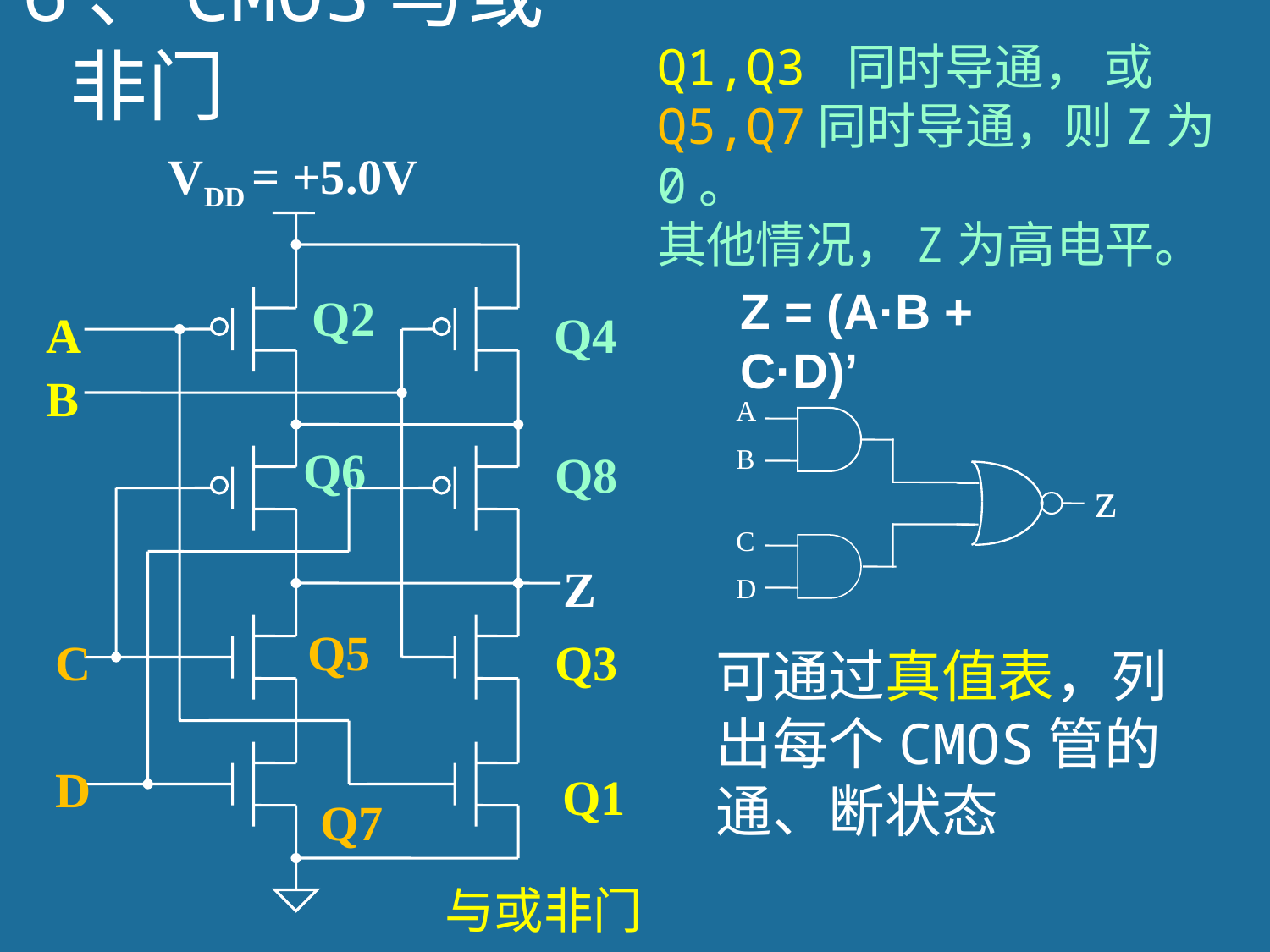

6、CMOS与或非门
Q1,Q3 同时导通， 或Q5,Q7同时导通，则Z为0。
其他情况，Z为高电平。
VDD = +5.0V

A

B

Z

C

D

Z = (A·B + C·D)’
Q2
Q4
A
B

C
D

Q6
Q8

z

Q5
Q3
可通过真值表，列出每个CMOS管的通、断状态
Q1
Q7
18
与或非门